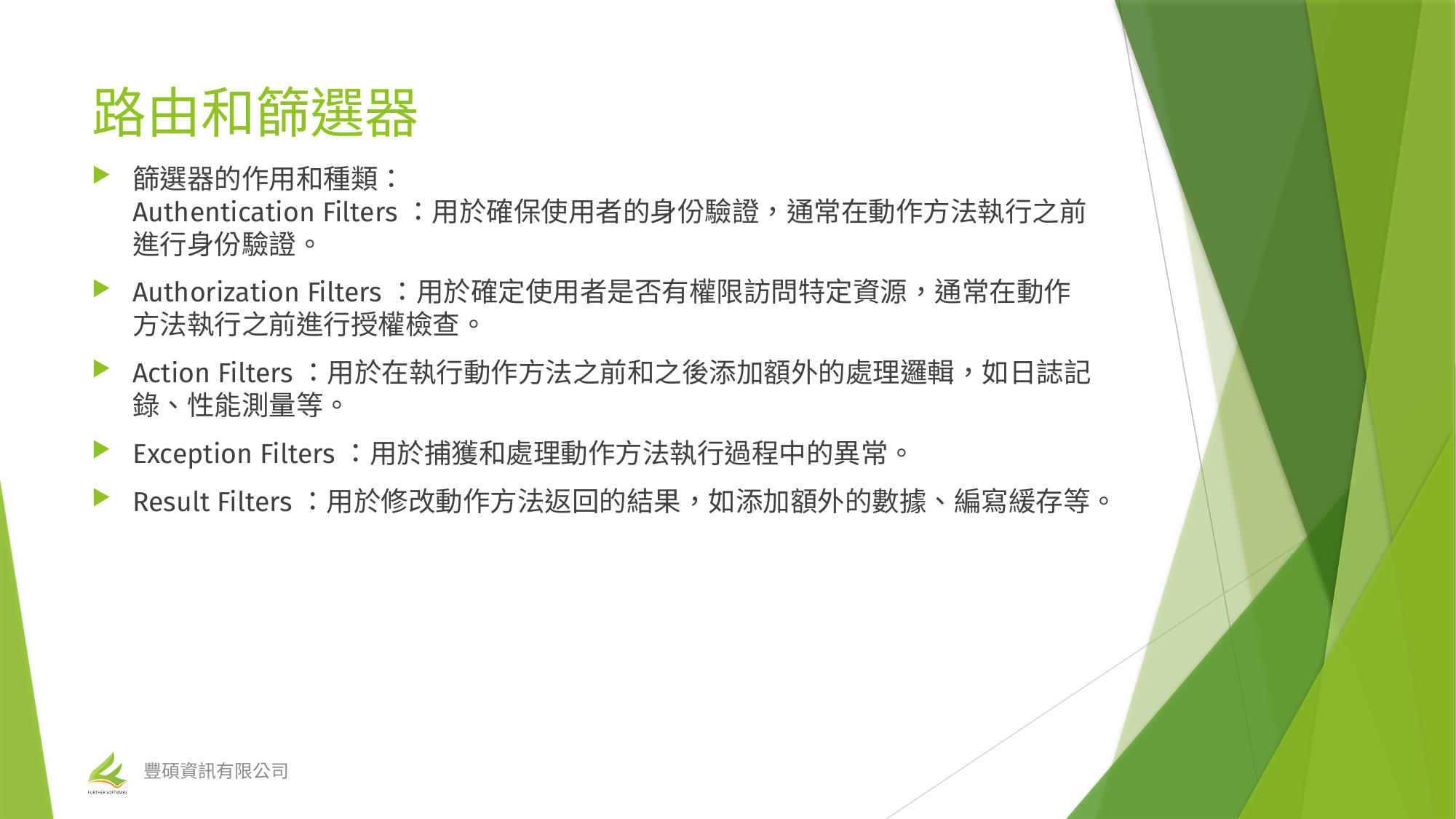

# 路由和篩選器
篩選器的作用和種類：
Authentication Filters：用於確保使用者的身份驗證，通常在動作方法執行之前進行身份驗證。
Authorization Filters：用於確定使用者是否有權限訪問特定資源，通常在動作方法執行之前進行授權檢查。
Action Filters：用於在執行動作方法之前和之後添加額外的處理邏輯，如日誌記錄、性能測量等。
Exception Filters：用於捕獲和處理動作方法執行過程中的異常。
Result Filters：用於修改動作方法返回的結果，如添加額外的數據、編寫緩存等。
豐碩資訊有限公司